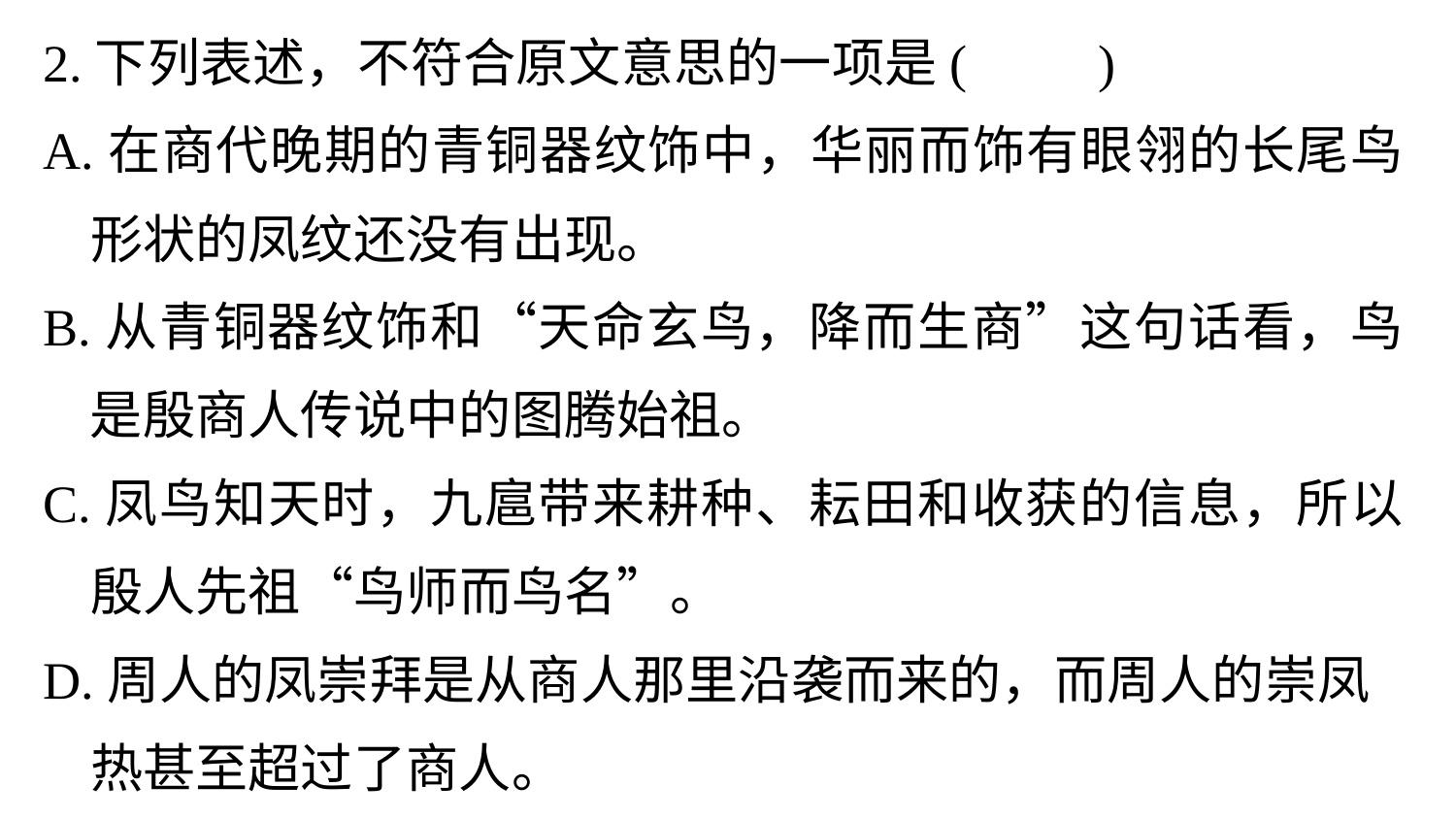

2.下列表述，不符合原文意思的一项是(　　)
A.在商代晚期的青铜器纹饰中，华丽而饰有眼翎的长尾鸟
    形状的凤纹还没有出现。
B.从青铜器纹饰和“天命玄鸟，降而生商”这句话看，鸟
    是殷商人传说中的图腾始祖。
C.凤鸟知天时，九扈带来耕种、耘田和收获的信息，所以
    殷人先祖“鸟师而鸟名”。
D.周人的凤崇拜是从商人那里沿袭而来的，而周人的崇凤
    热甚至超过了商人。